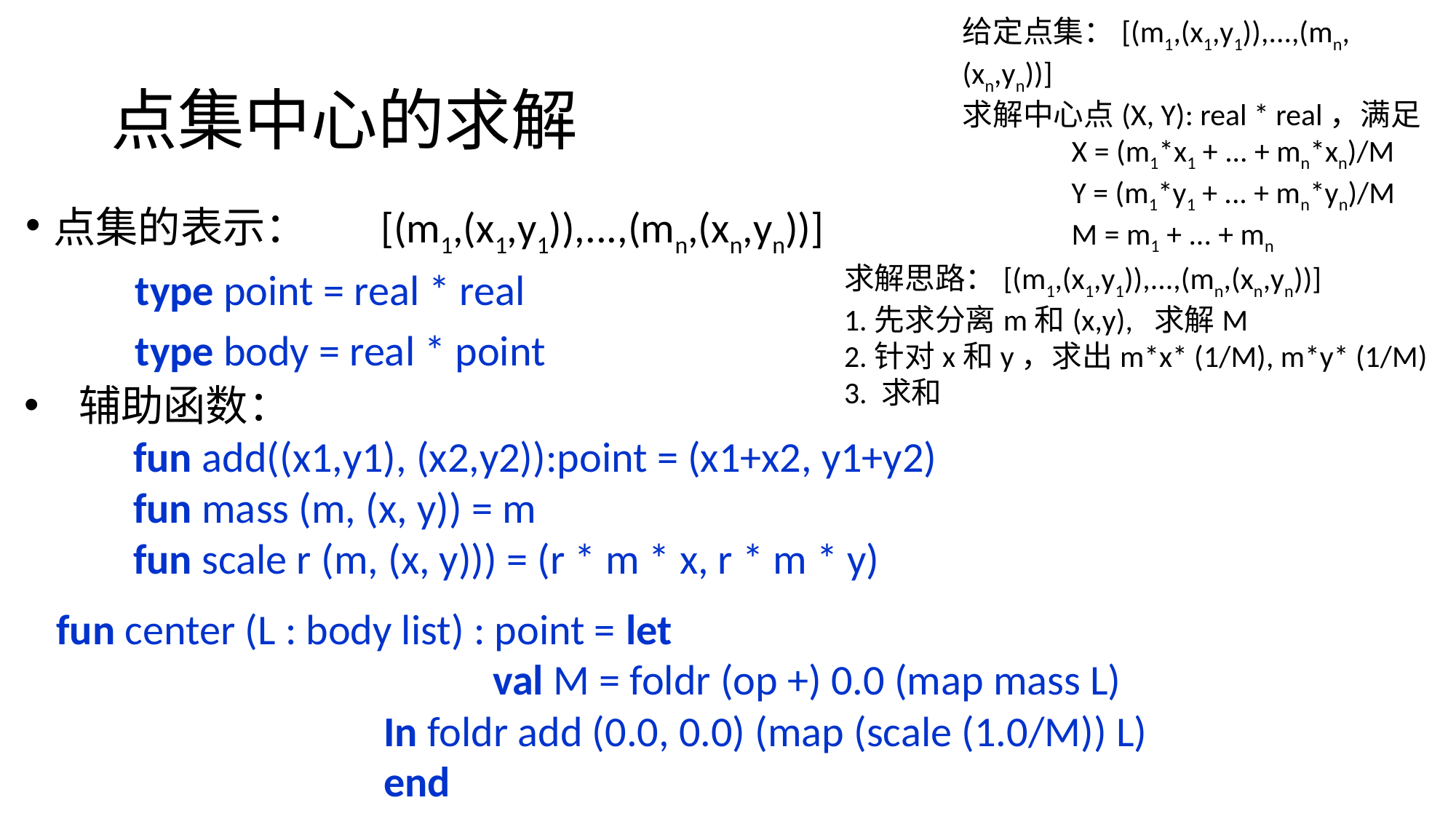

给定点集：[(m1,(x1,y1)),...,(mn,(xn,yn))]
求解中心点(X, Y): real * real，满足
	X = (m1*x1 + ... + mn*xn)/M
	Y = (m1*y1 + ... + mn*yn)/M
	M = m1 + ... + mn
# 点集中心的求解
点集的表示：	[(m1,(x1,y1)),...,(mn,(xn,yn))]
	type point = real * real
	type body = real * point
求解思路：[(m1,(x1,y1)),...,(mn,(xn,yn))]
1.先求分离m和(x,y),  求解M
2.针对x和y，求出m*x* (1/M), m*y* (1/M)
3. 求和

辅助函数：
	fun add((x1,y1), (x2,y2)):point = (x1+x2, y1+y2)
	fun mass (m, (x, y)) = m
	fun scale r (m, (x, y))) = (r * m * x, r * m * y)
fun center (L : body list) : point = let
				val M = foldr (op +) 0.0 (map mass L)
			In foldr add (0.0, 0.0) (map (scale (1.0/M)) L)
			end